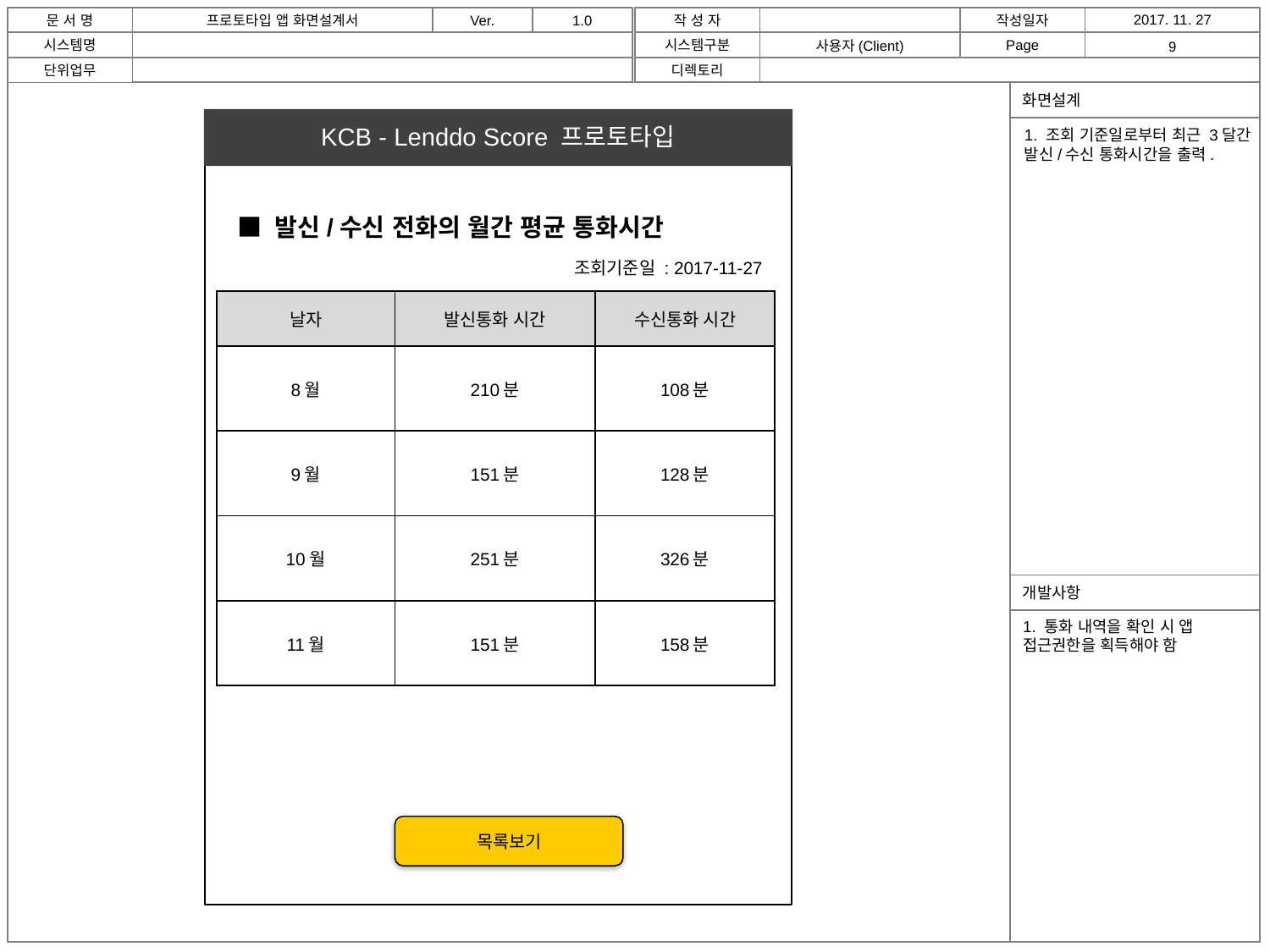

KCB - Lenddo Score 프로토타입

1. 조회 기준일로부터 최근 3달간 발신/수신 통화시간을 출력.

■ 발신/수신 전화의 월간 평균 통화시간
조회기준일 : 2017-11-27
| 날자 | 발신통화 시간 | 수신통화 시간 |
| --- | --- | --- |
| 8월 | 210분 | 108분 |
| 9월 | 151분 | 128분 |
| 10월 | 251분 | 326분 |
| 11월 | 151분 | 158분 |
1. 통화 내역을 확인 시 앱 접근권한을 획득해야 함
목록보기